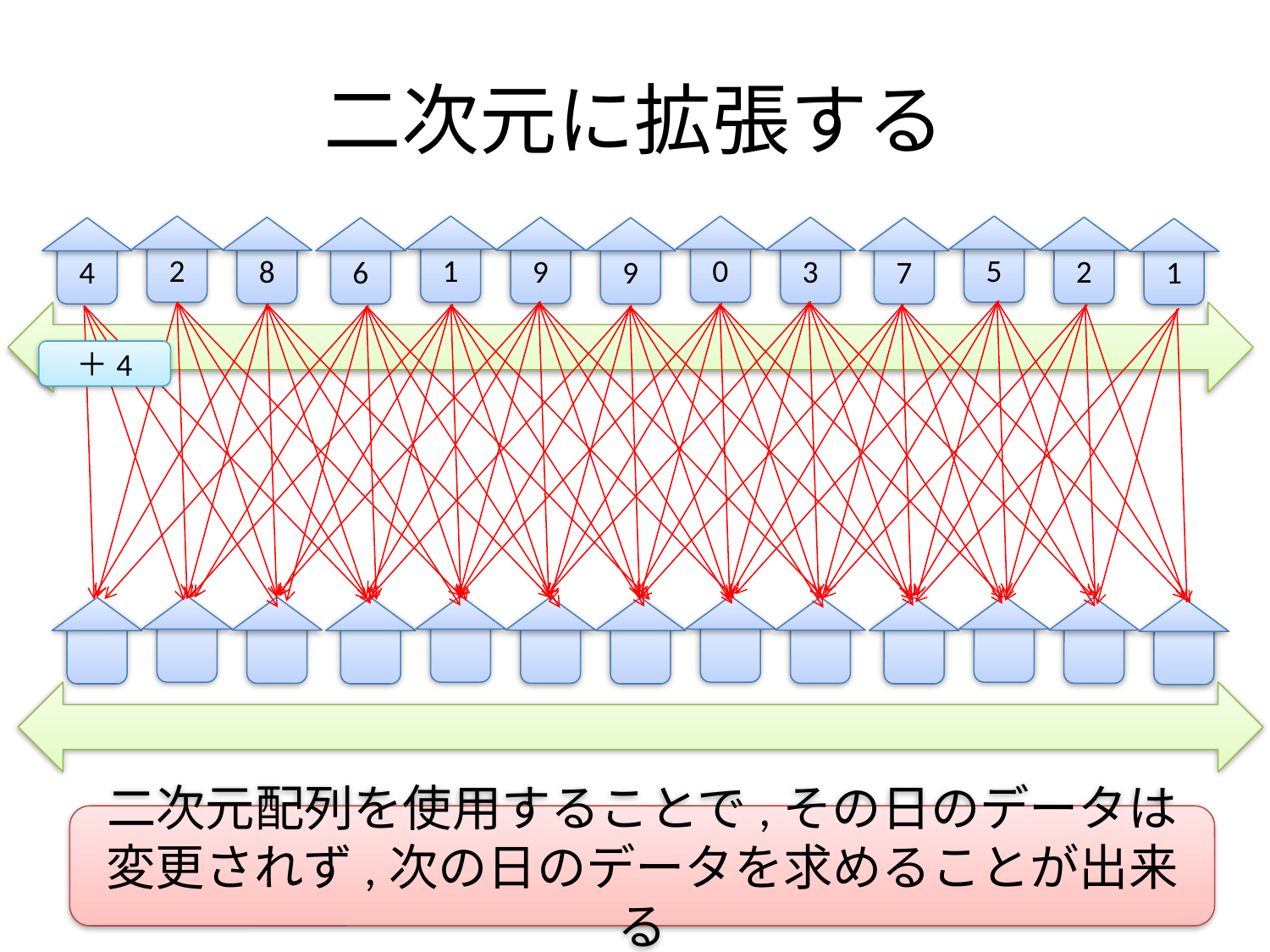

# 二次元に拡張する

2

1

0

5

8

9

3

2

4

6

9

7

1

＋4

二次元配列を使用することで,その日のデータは変更されず,次の日のデータを求めることが出来る